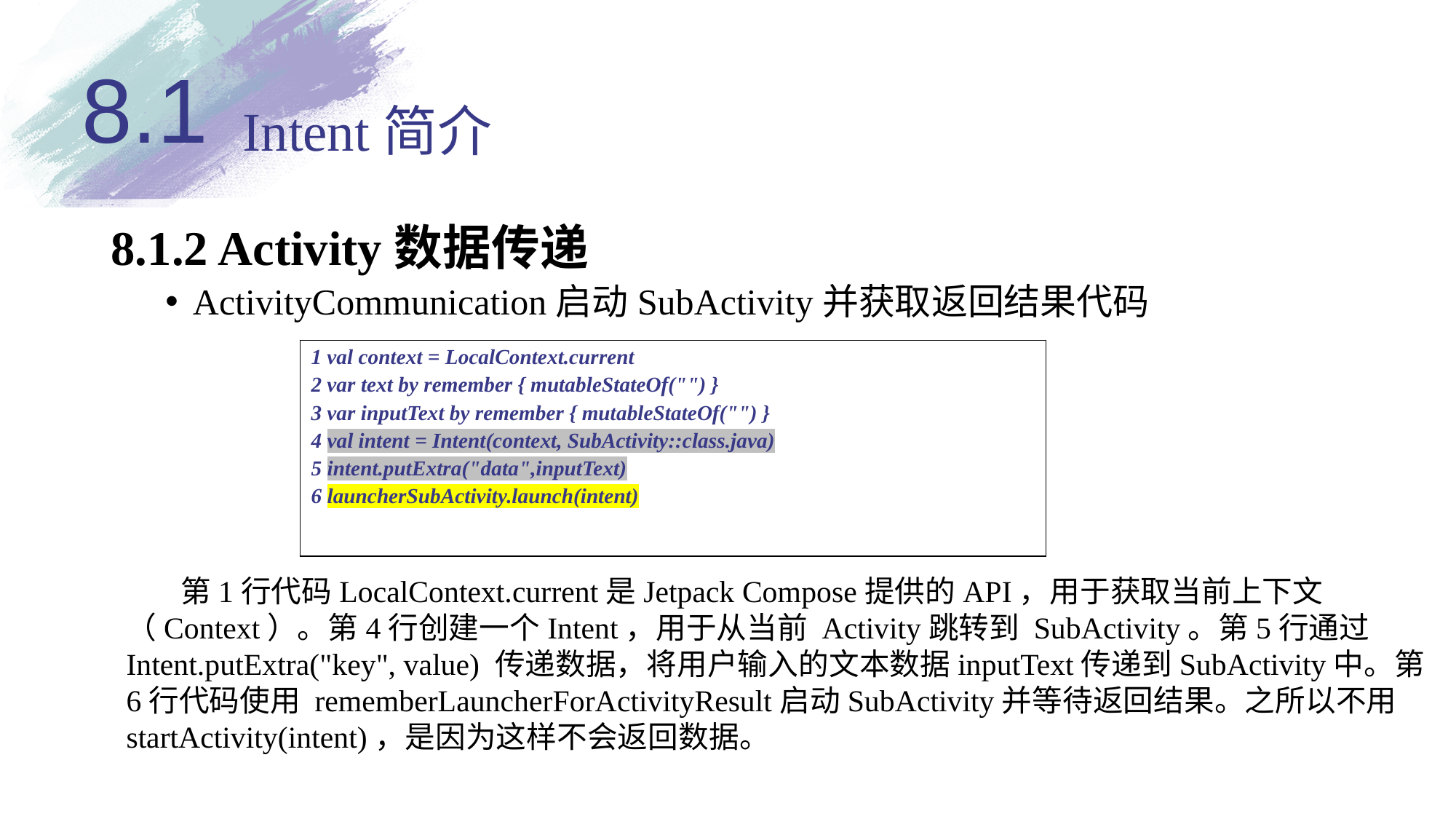

8.1
# Intent简介
8.1.2 Activity数据传递
ActivityCommunication启动SubActivity并获取返回结果代码

| 1 val context = LocalContext.current 2 var text by remember { mutableStateOf("") } 3 var inputText by remember { mutableStateOf("") } 4 val intent = Intent(context, SubActivity::class.java) 5 intent.putExtra("data",inputText) 6 launcherSubActivity.launch(intent) |
| --- |
第1行代码LocalContext.current是Jetpack Compose提供的API，用于获取当前上下文（Context）。第4行创建一个Intent，用于从当前 Activity跳转到 SubActivity。第5行通过 Intent.putExtra("key", value) 传递数据，将用户输入的文本数据inputText传递到SubActivity中。第6行代码使用 rememberLauncherForActivityResult启动SubActivity并等待返回结果。之所以不用startActivity(intent)，是因为这样不会返回数据。